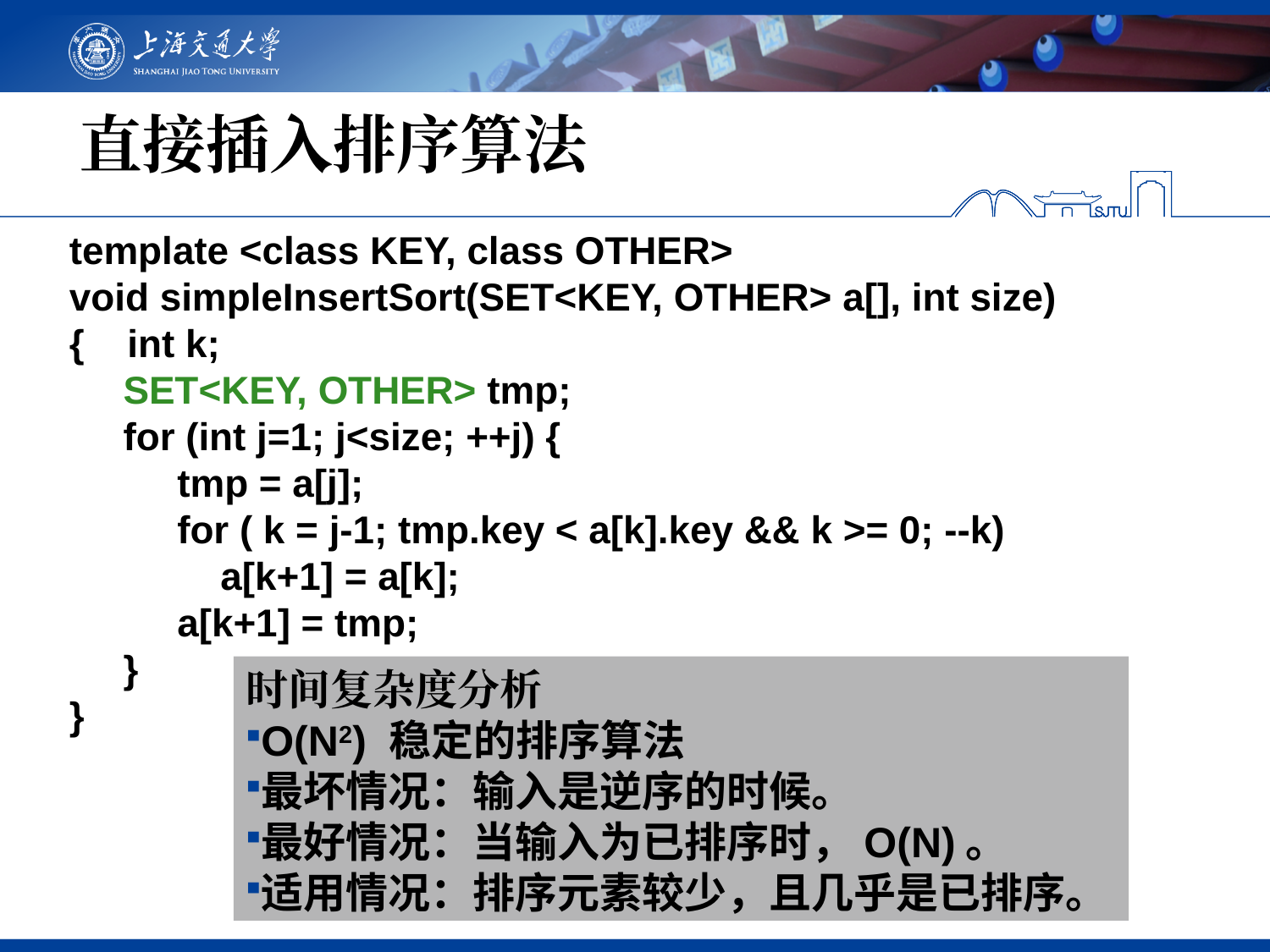

# 直接插入排序算法
template <class KEY, class OTHER>
void simpleInsertSort(SET<KEY, OTHER> a[], int size)
{    int k;
     SET<KEY, OTHER> tmp;
     for (int j=1; j<size; ++j) {
          tmp = a[j];
          for ( k = j-1; tmp.key < a[k].key && k >= 0; --k)
              a[k+1] = a[k];
          a[k+1] = tmp;
     }
}
时间复杂度分析
O(N2) 稳定的排序算法
最坏情况：输入是逆序的时候。
最好情况：当输入为已排序时，O(N)。
适用情况：排序元素较少，且几乎是已排序。